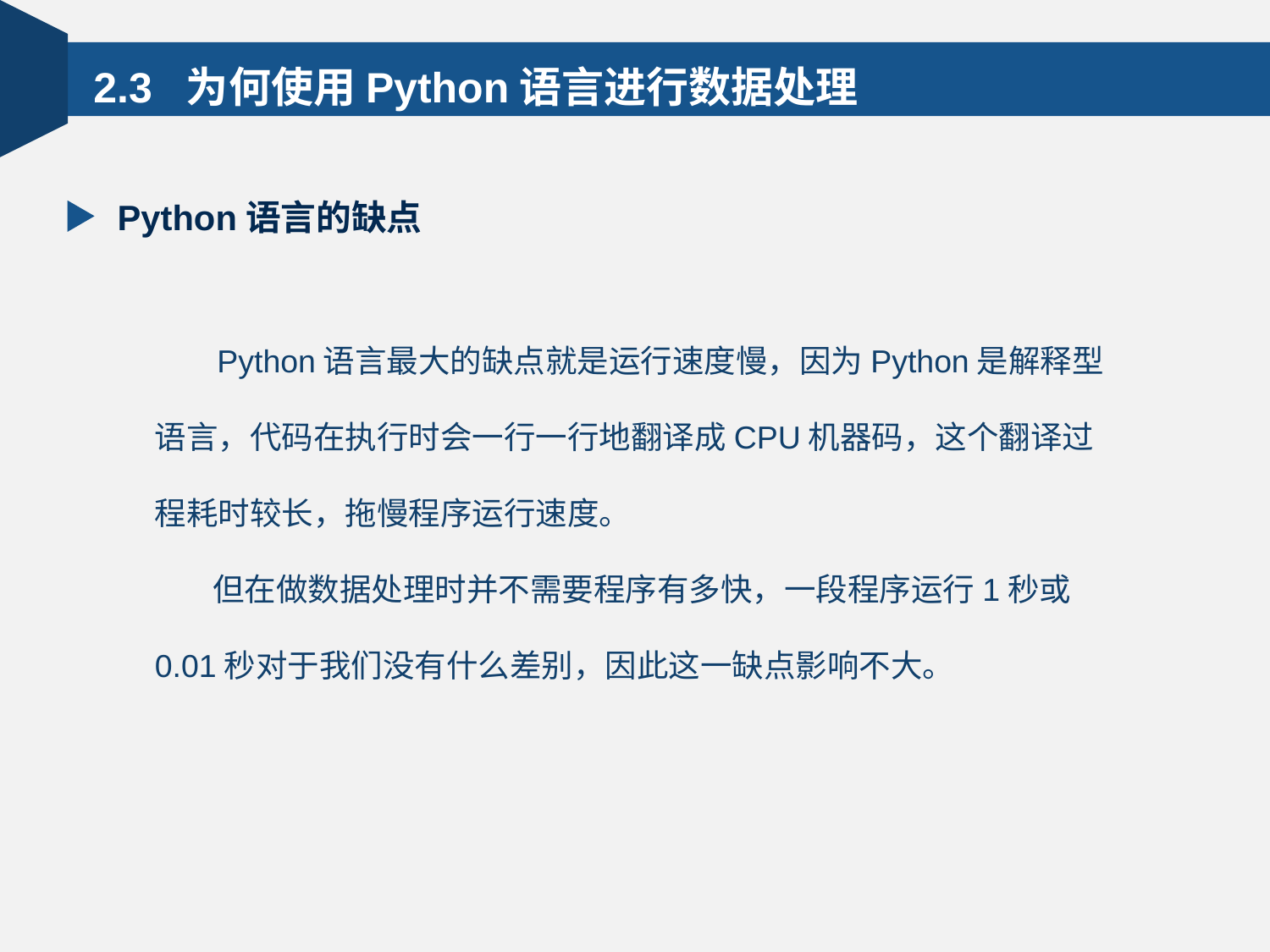

2.3  为何使用Python语言进行数据处理

Python语言的缺点

       Python语言最大的缺点就是运行速度慢，因为Python是解释型语言，代码在执行时会一行一行地翻译成CPU机器码，这个翻译过程耗时较长，拖慢程序运行速度。
       但在做数据处理时并不需要程序有多快，一段程序运行1秒或0.01秒对于我们没有什么差别，因此这一缺点影响不大。